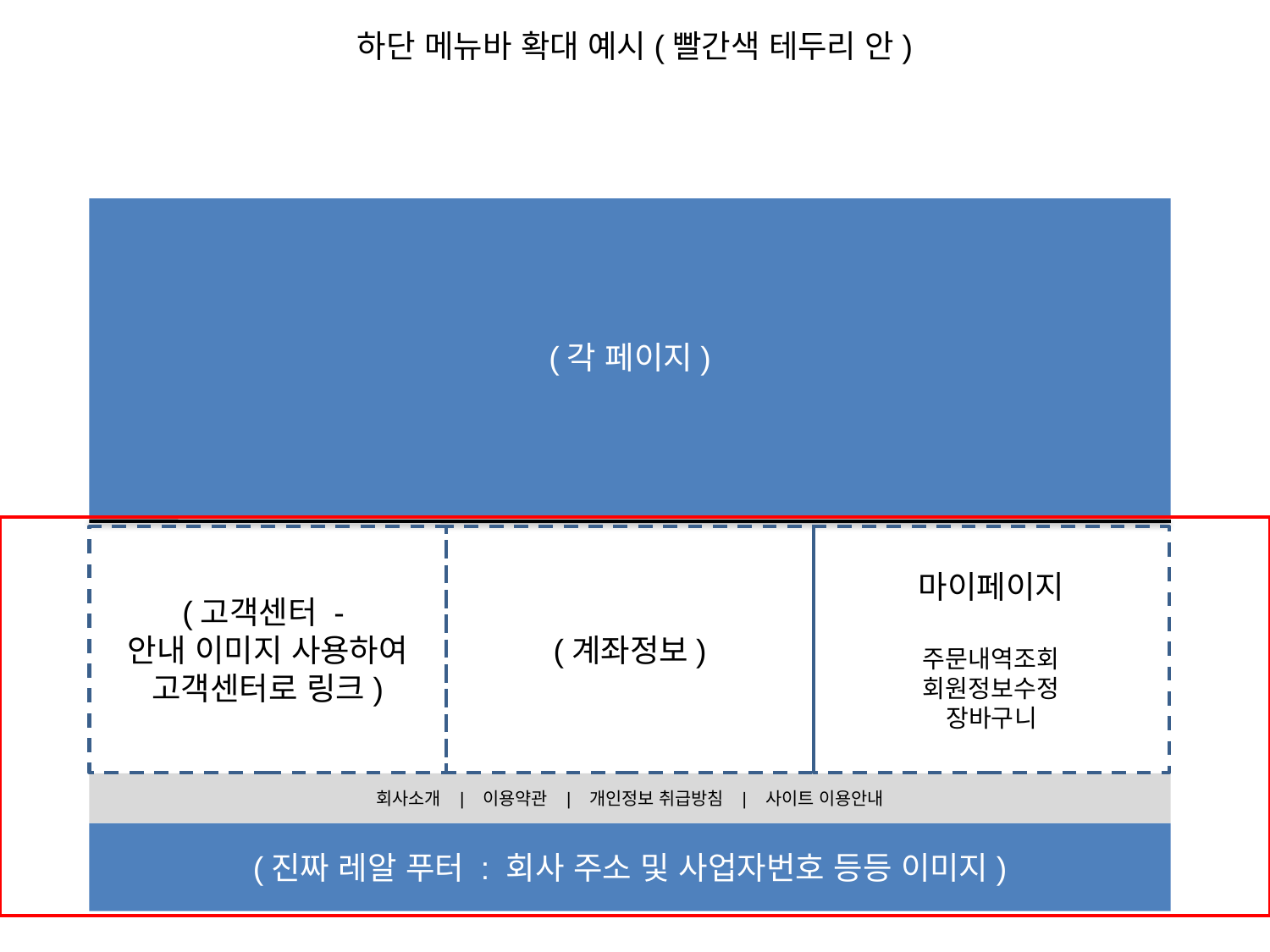

하단 메뉴바 확대 예시(빨간색 테두리 안)
(각 페이지)

(고객센터 -
안내 이미지 사용하여 고객센터로 링크)
(계좌정보)
마이페이지

주문내역조회
회원정보수정
장바구니

회사소개   |   이용약관   |   개인정보 취급방침   |   사이트 이용안내
(진짜 레알 푸터 : 회사 주소 및 사업자번호 등등 이미지)